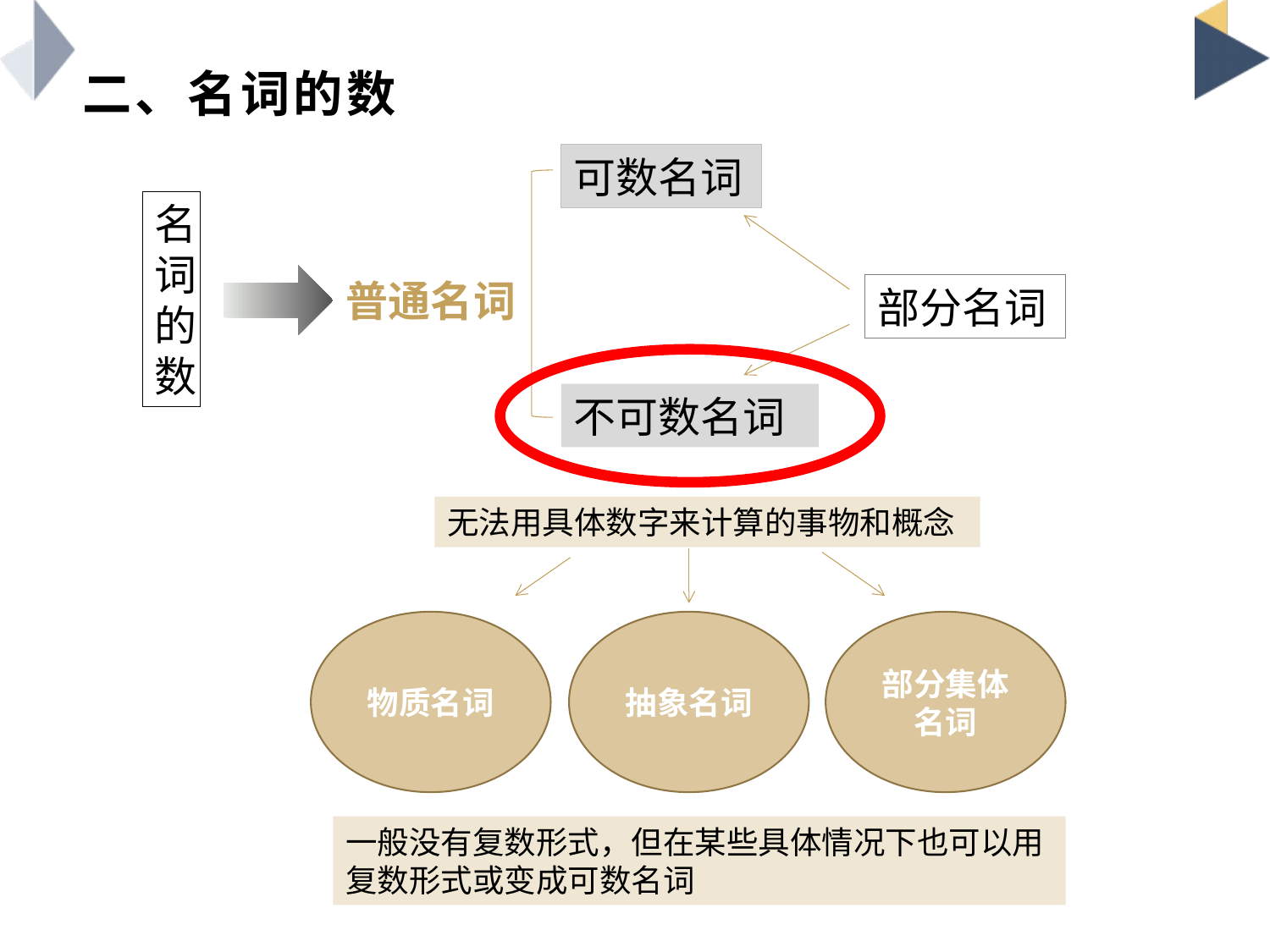

# 二、名词的数
可数名词

名词的数

普通名词
部分名词

不可数名词
无法用具体数字来计算的事物和概念
物质名词
抽象名词
部分集体名词
一般没有复数形式，但在某些具体情况下也可以用复数形式或变成可数名词